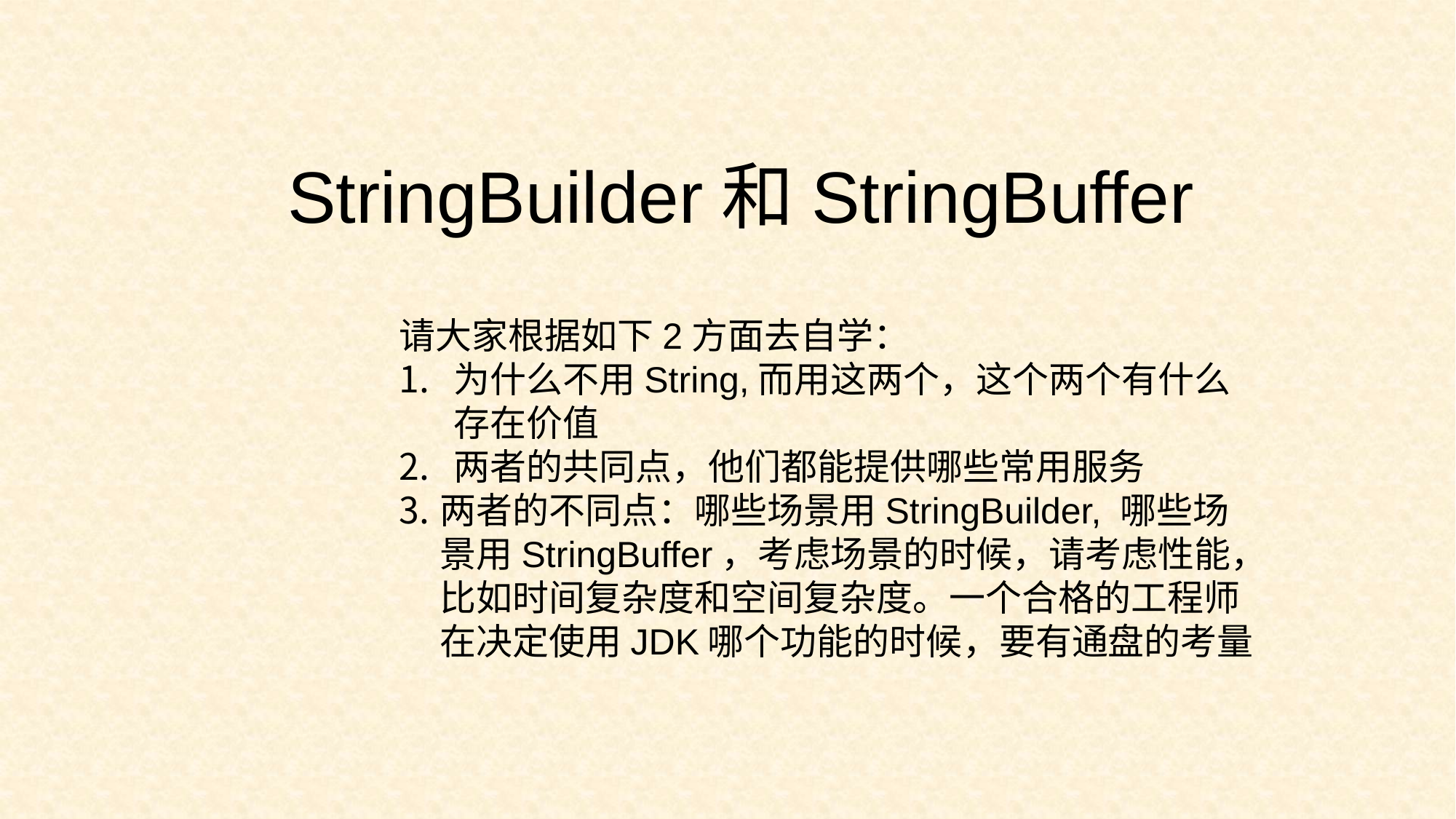

StringBuilder和StringBuffer
请大家根据如下2方面去自学：
为什么不用String,而用这两个，这个两个有什么存在价值
两者的共同点，他们都能提供哪些常用服务
两者的不同点：哪些场景用StringBuilder, 哪些场景用StringBuffer，考虑场景的时候，请考虑性能，比如时间复杂度和空间复杂度。一个合格的工程师在决定使用JDK哪个功能的时候，要有通盘的考量